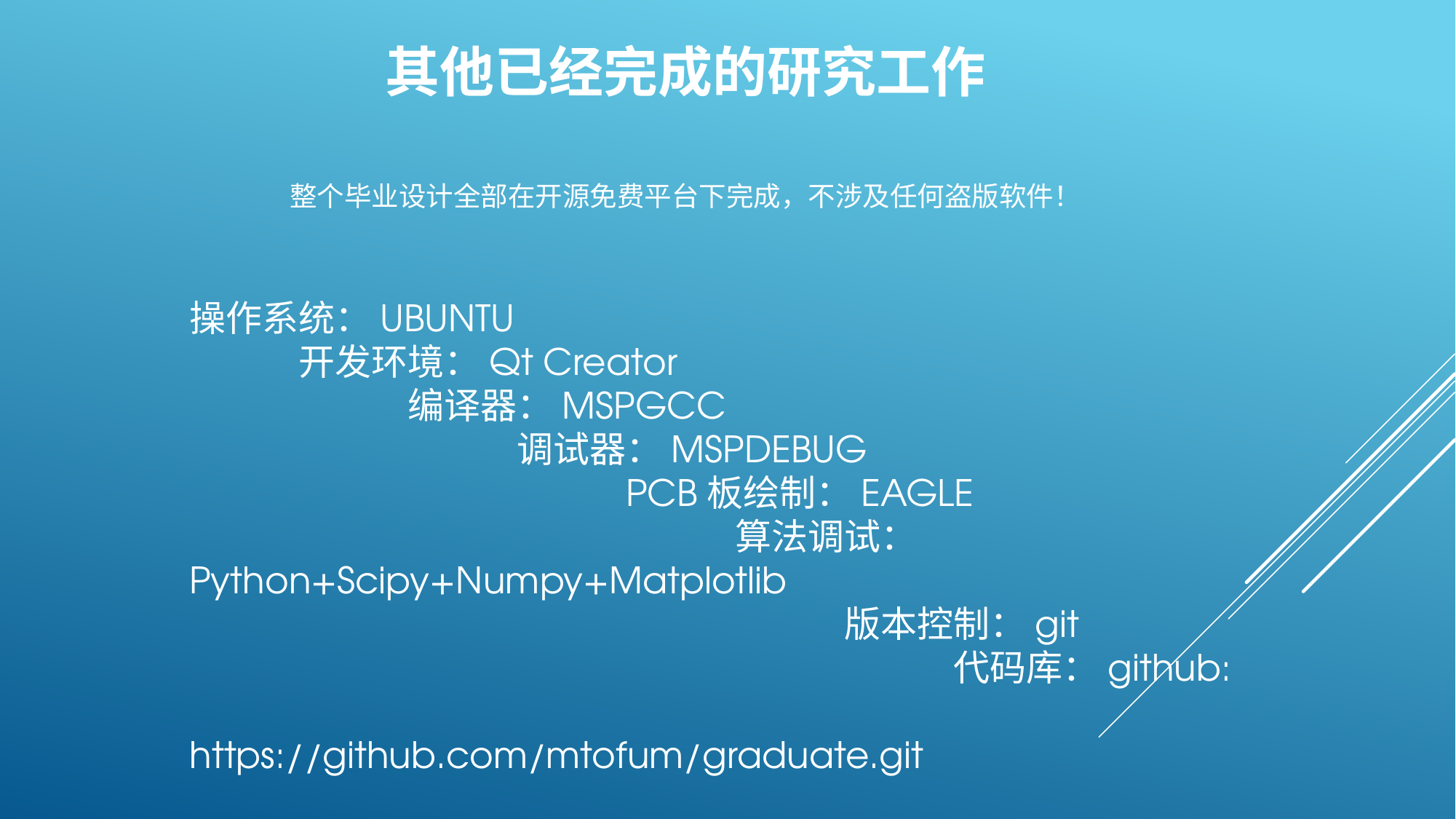

其他已经完成的研究工作
整个毕业设计全部在开源免费平台下完成，不涉及任何盗版软件！
操作系统：UBUNTU
	开发环境：Qt Creator
		编译器：MSPGCC
			调试器：MSPDEBUG
				PCB板绘制：EAGLE
					算法调试：Python+Scipy+Numpy+Matplotlib
						版本控制：git
							代码库：github: 				https://github.com/mtofum/graduate.git